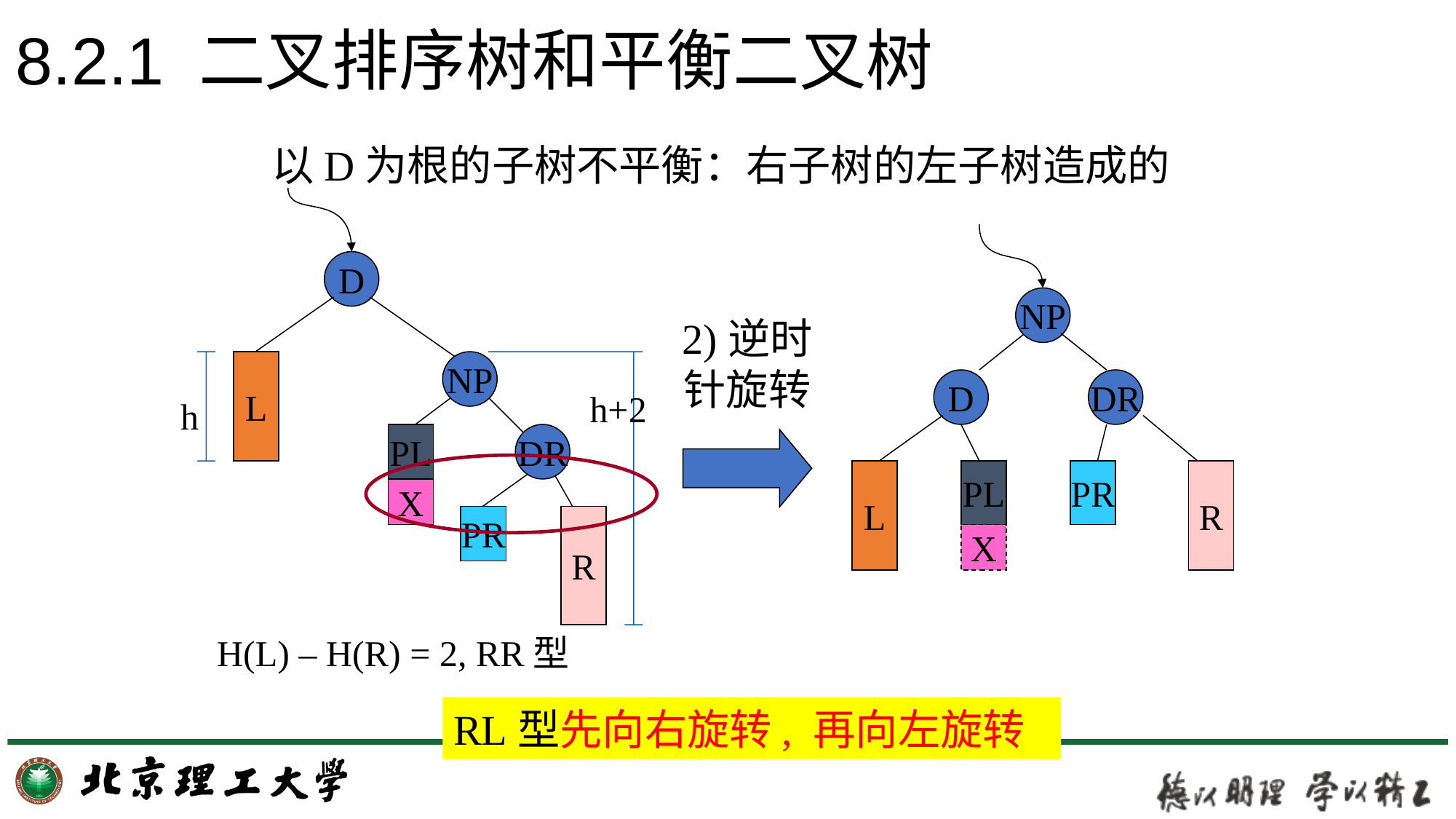

# 8.2.1 二叉排序树和平衡二叉树
以D为根的子树不平衡：右子树的左子树造成的
D

L
NP

PL
X
DR

PR
R
NP

D
DR

L
PL
PR
R
X
2)逆时针旋转

h

h+2

H(L) – H(R) = 2, RR型
RL型先向右旋转, 再向左旋转